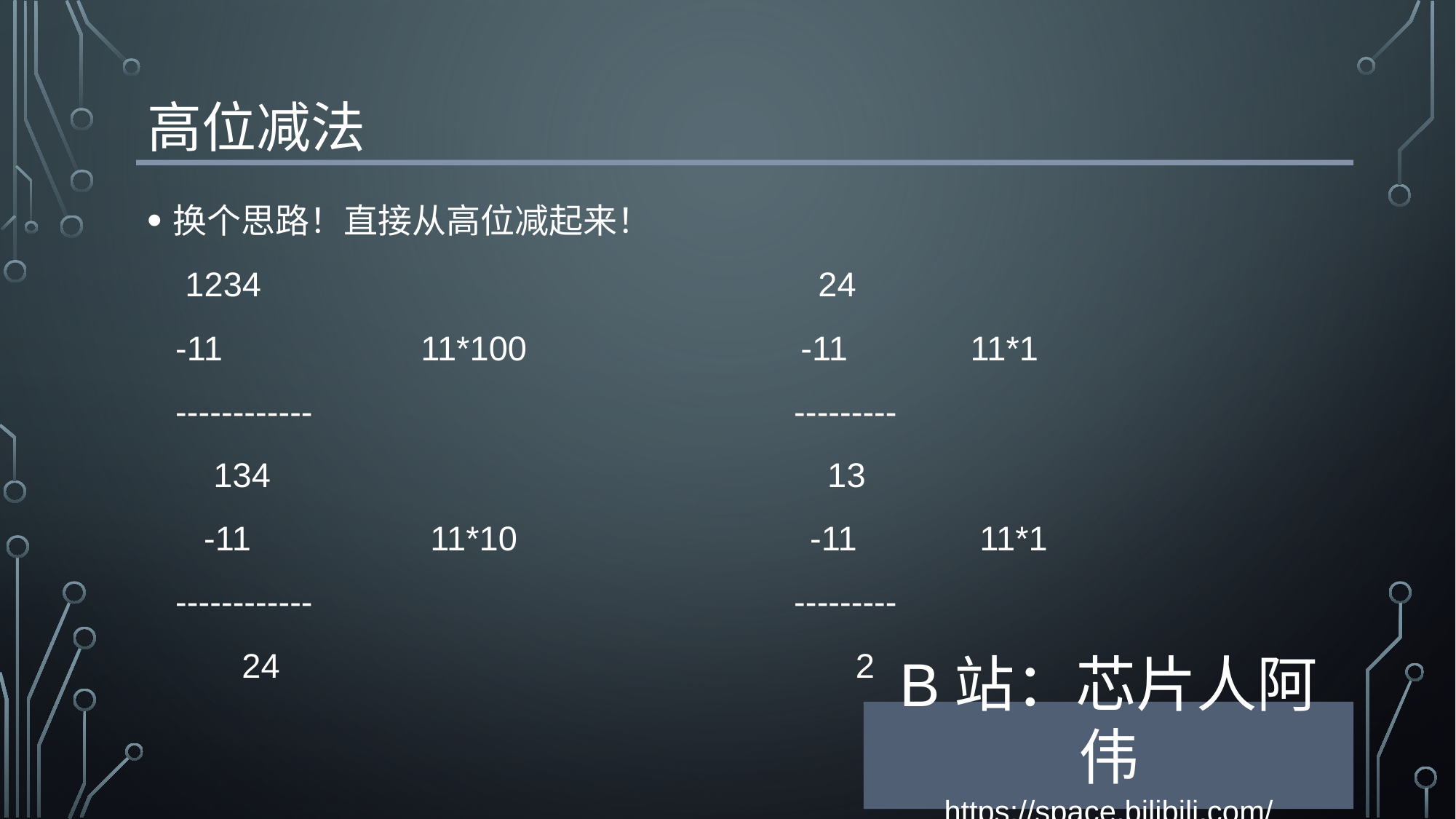

# 高位减法

换个思路！直接从高位减起来！
    1234                                                           24
   -11                     11*100                             -11             11*1
   ------------                                                   ---------
       134                                                           13
      -11                   11*10                               -11             11*1
   ------------                                                   ---------
          24                                                             2
B站：芯片人阿伟
https://space.bilibili.com/243180540